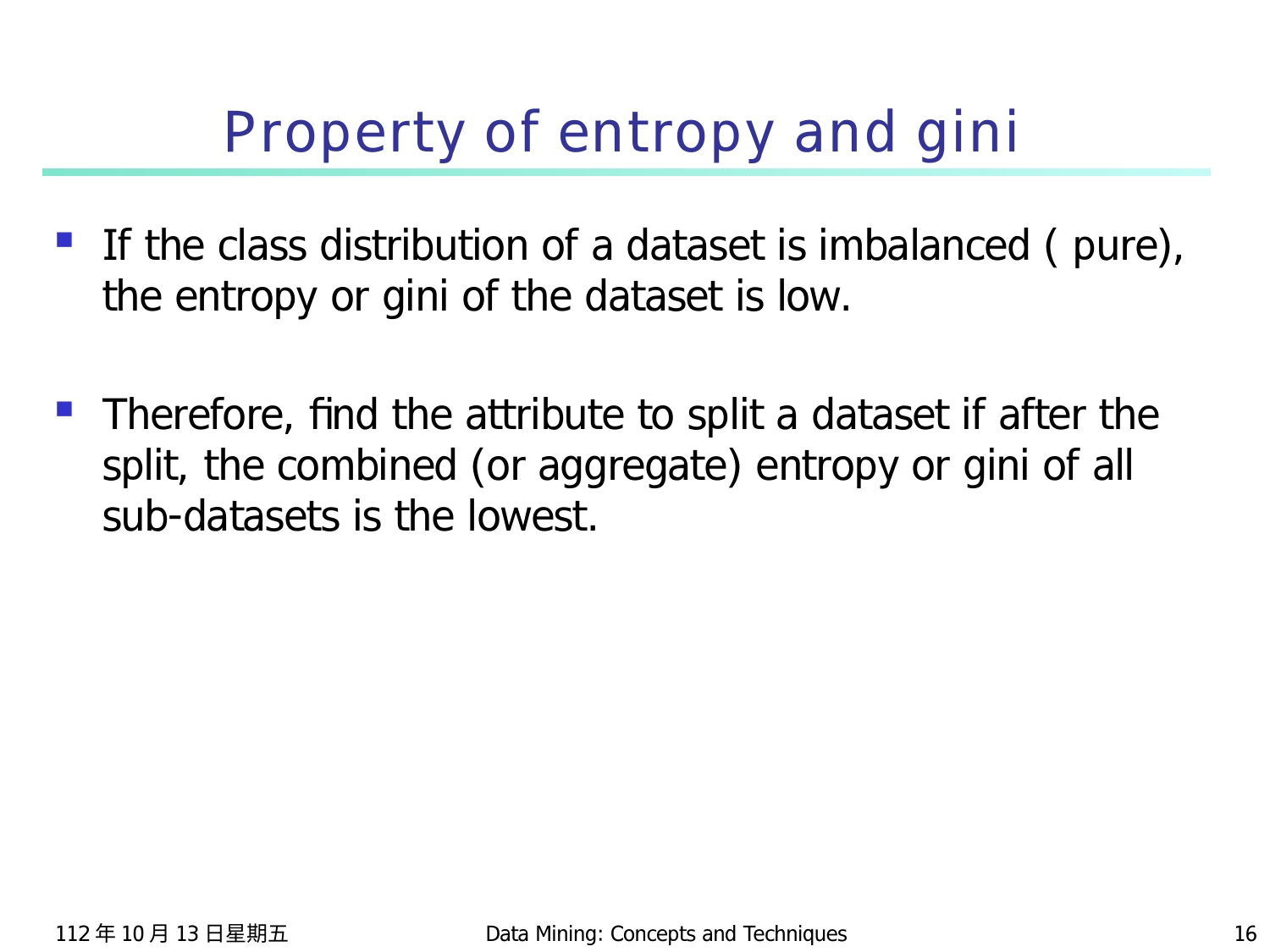

Property of entropy and gini
If the class distribution of a dataset is imbalanced ( pure), the entropy or gini of the dataset is low.

Therefore, find the attribute to split a dataset if after the split, the combined (or aggregate) entropy or gini of all sub-datasets is the lowest.
112年10月13日星期五
Data Mining: Concepts and Techniques
16